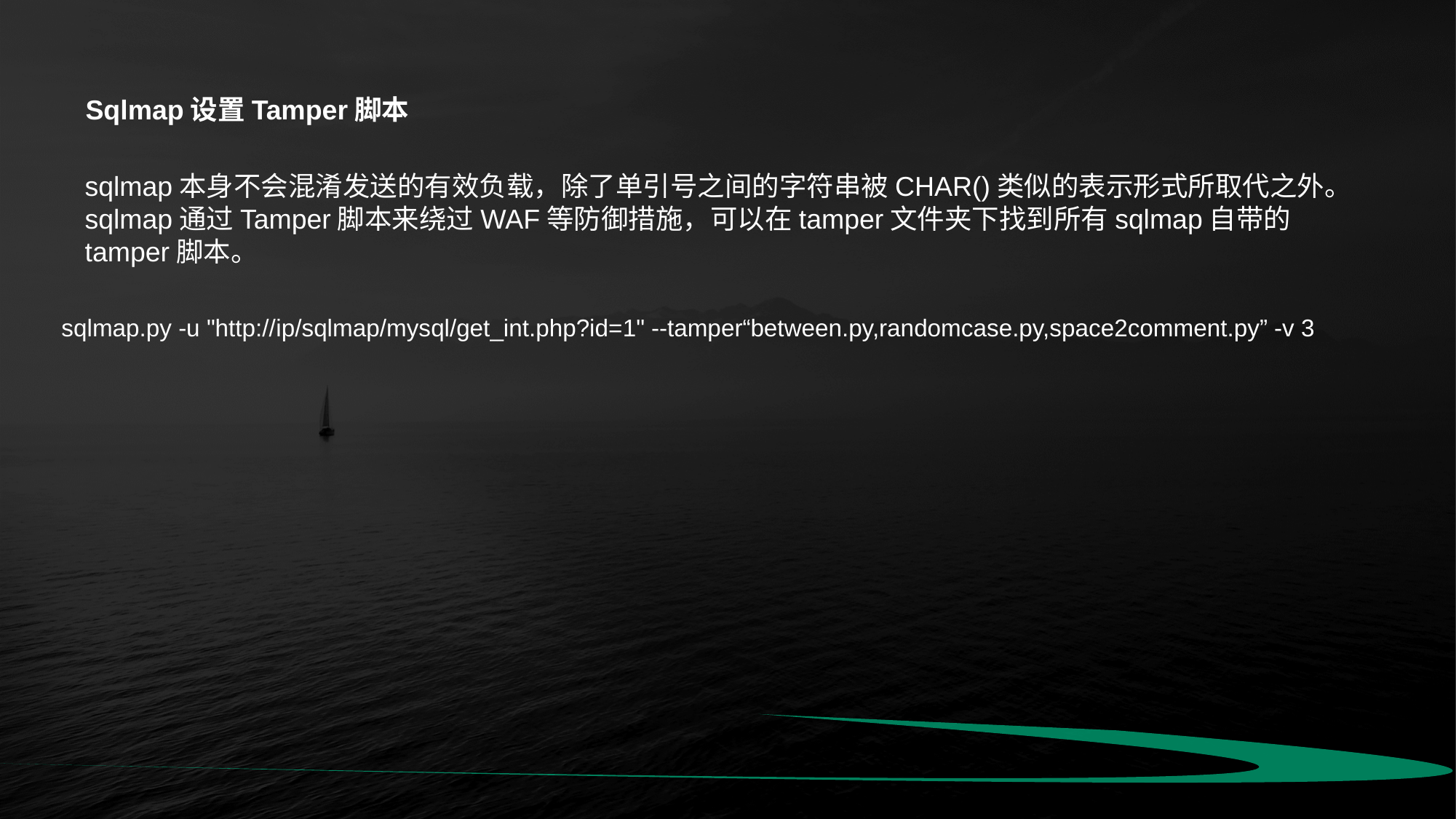

Sqlmap设置Tamper脚本
sqlmap本身不会混淆发送的有效负载，除了单引号之间的字符串被CHAR()类似的表示形式所取代之外。sqlmap通过Tamper脚本来绕过WAF等防御措施，可以在tamper文件夹下找到所有sqlmap自带的tamper脚本。
 sqlmap.py -u "http://ip/sqlmap/mysql/get_int.php?id=1" --tamper“between.py,randomcase.py,space2comment.py” -v 3